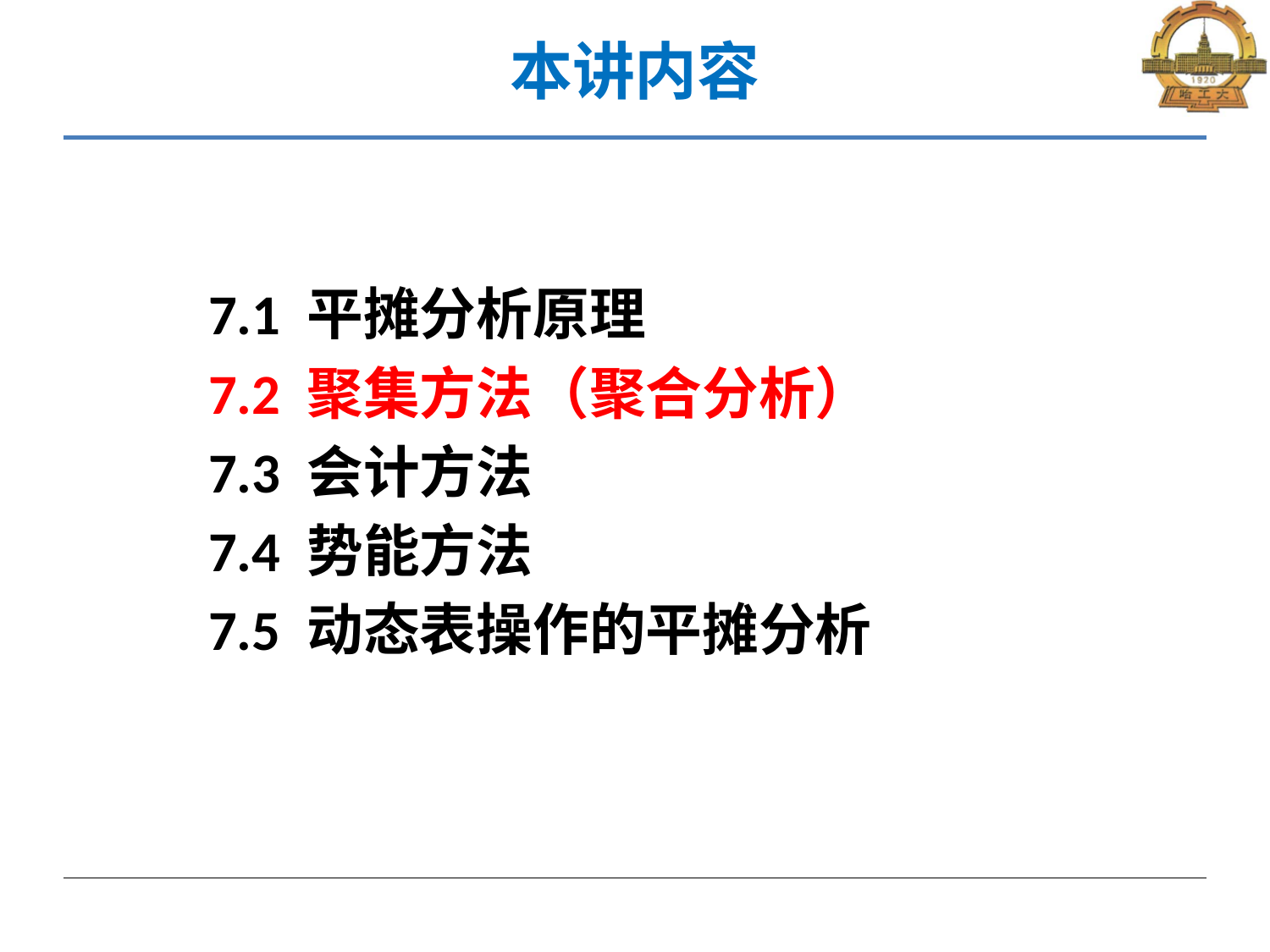

# 本讲内容
7.1 平摊分析原理
7.2 聚集方法（聚合分析）
7.3 会计方法
7.4 势能方法
7.5 动态表操作的平摊分析
4